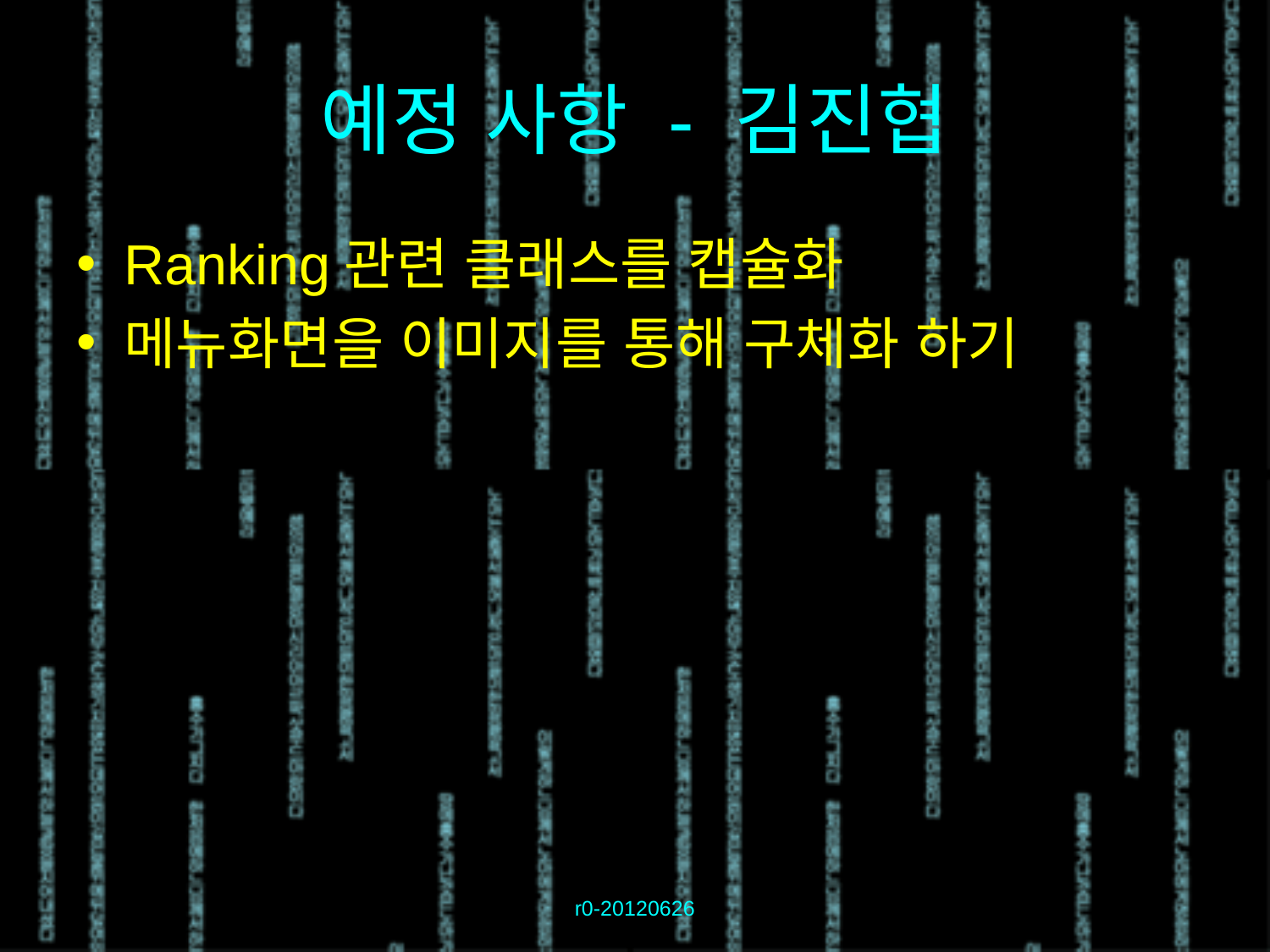

# 예정 사항 - 김진협
Ranking관련 클래스를 캡슐화
메뉴화면을 이미지를 통해 구체화 하기

r0-20120626